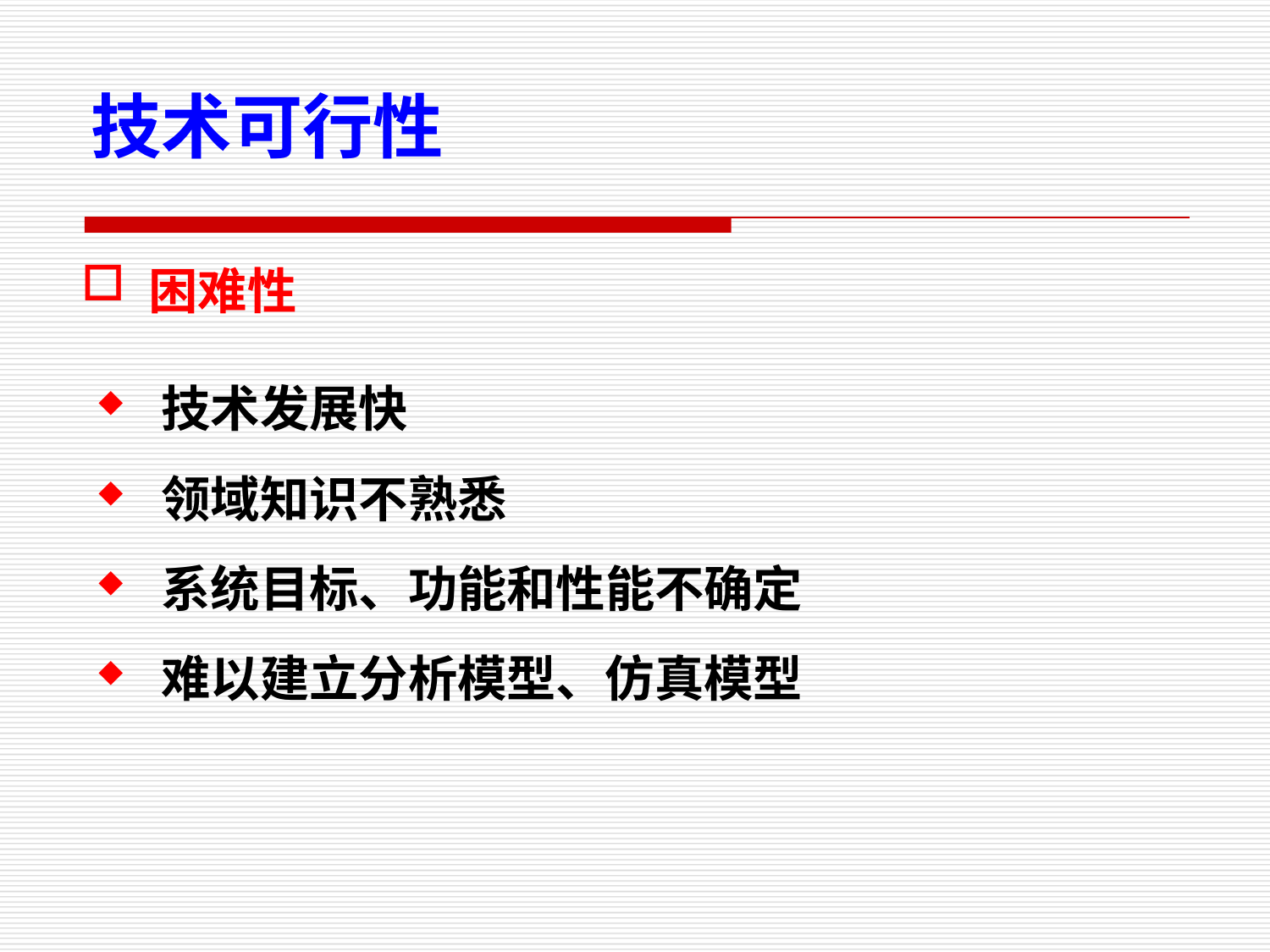

技术可行性
 困难性
技术发展快
领域知识不熟悉
系统目标、功能和性能不确定
难以建立分析模型、仿真模型